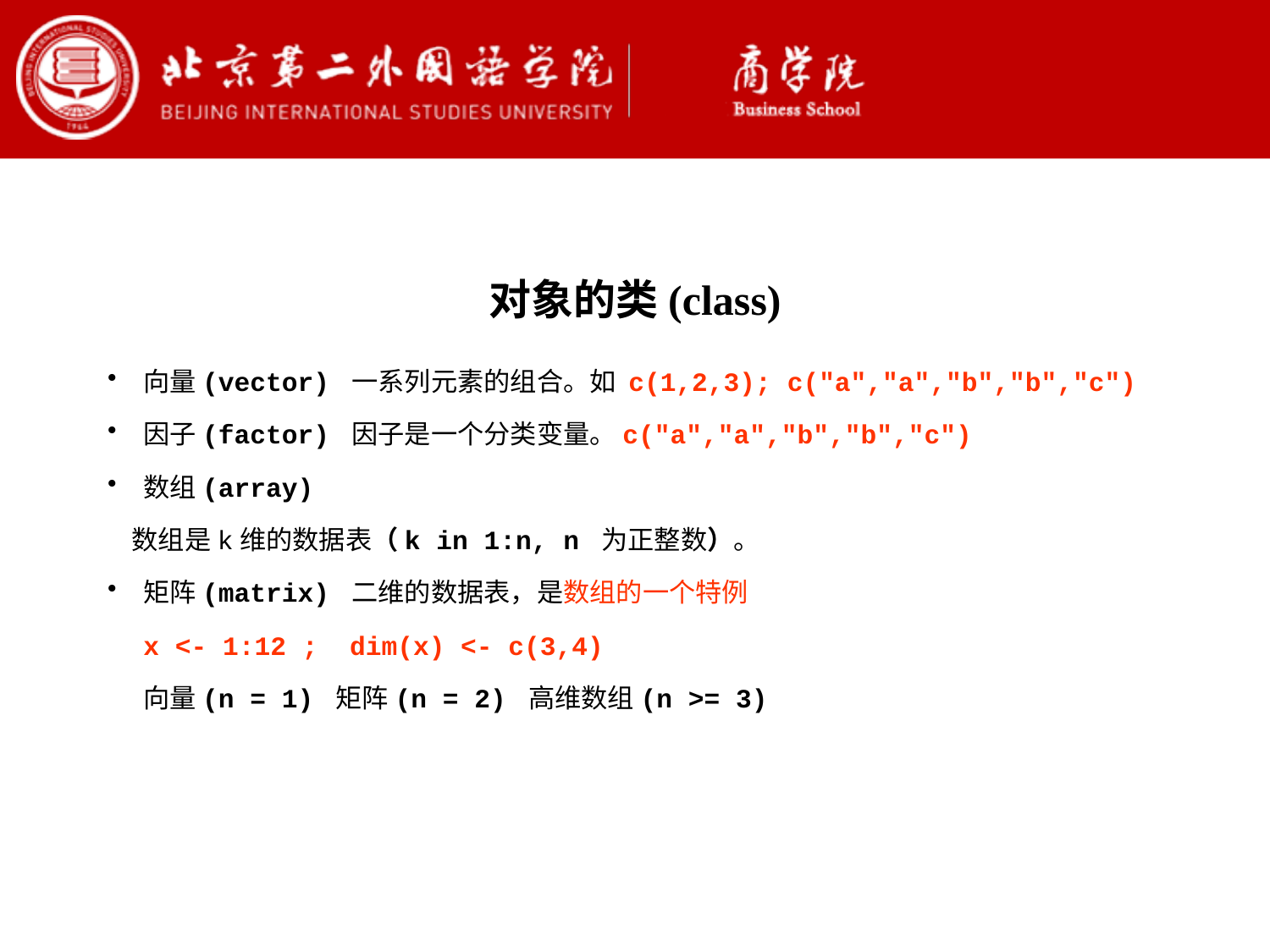

对象的类(class)
向量(vector) 一系列元素的组合。如 c(1,2,3); c("a","a","b","b","c")
因子(factor) 因子是一个分类变量。c("a","a","b","b","c")
数组(array)
   数组是k维的数据表（k in 1:n, n 为正整数）。
矩阵(matrix) 二维的数据表，是数组的一个特例
	x <- 1:12 ;  dim(x) <- c(3,4)
	向量(n = 1) 矩阵(n = 2) 高维数组(n >= 3)